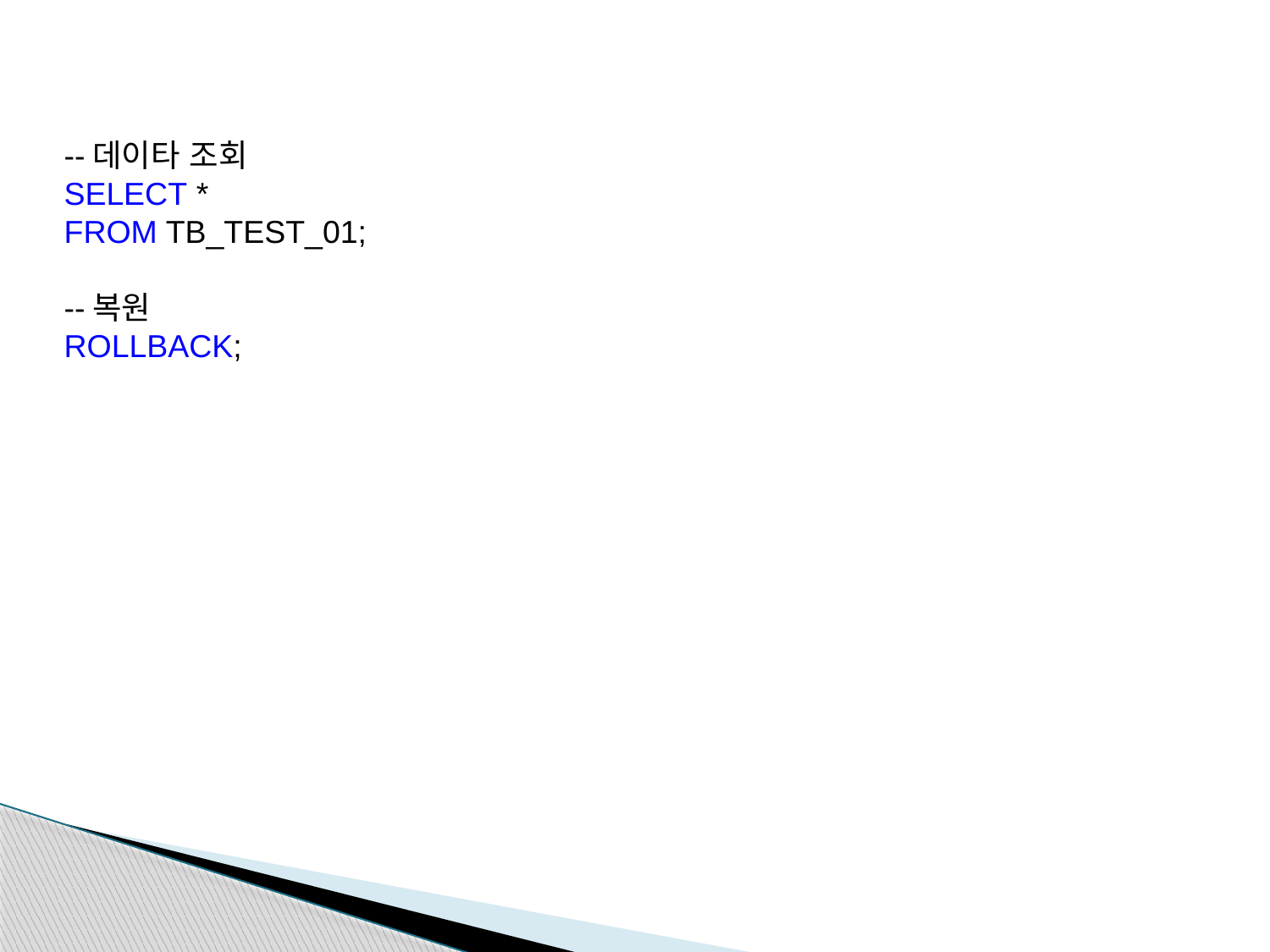

--데이타 조회
SELECT *
FROM TB_TEST_01;

--복원
ROLLBACK;